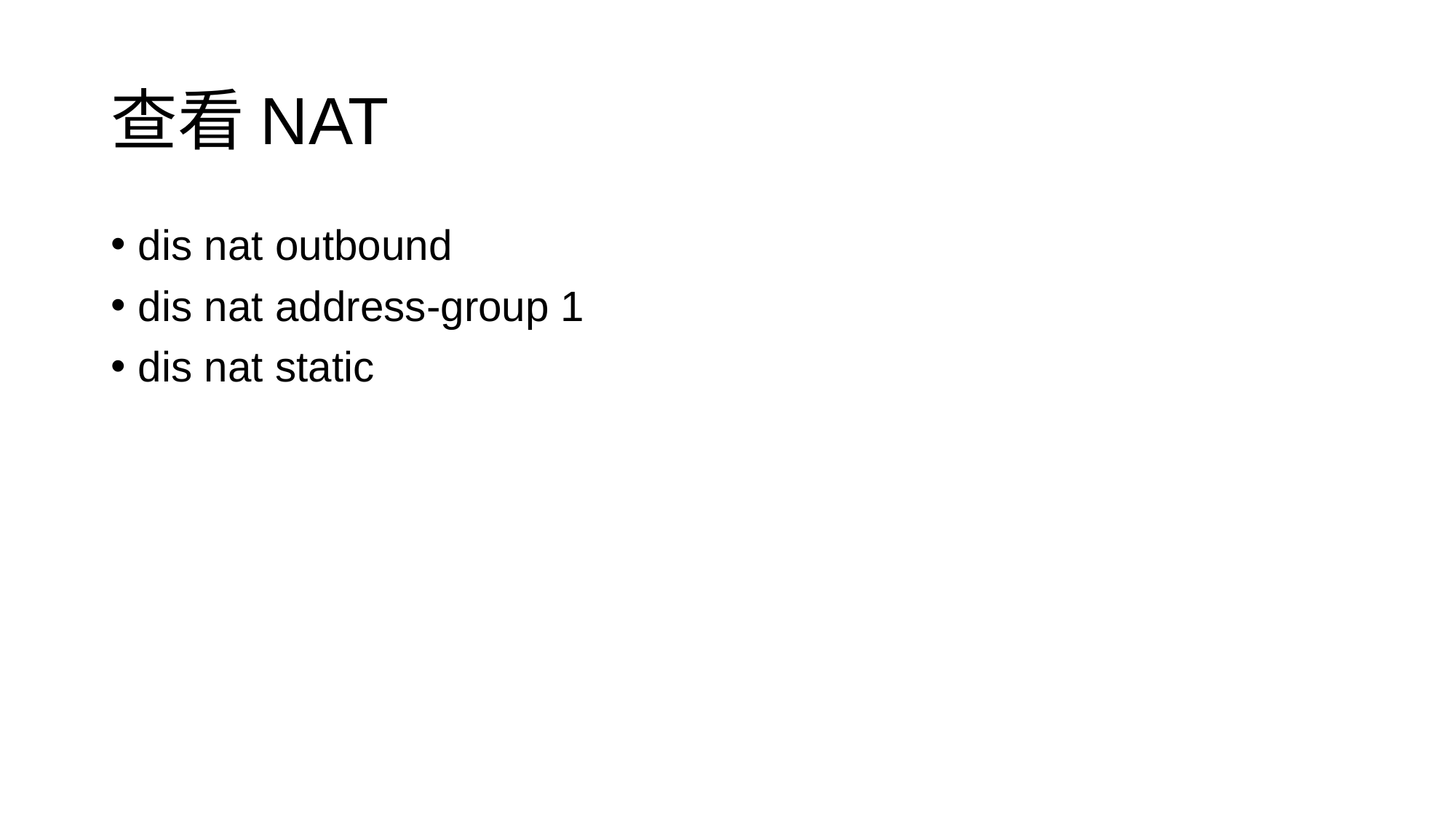

# 查看NAT
dis nat outbound
dis nat address-group 1
dis nat static